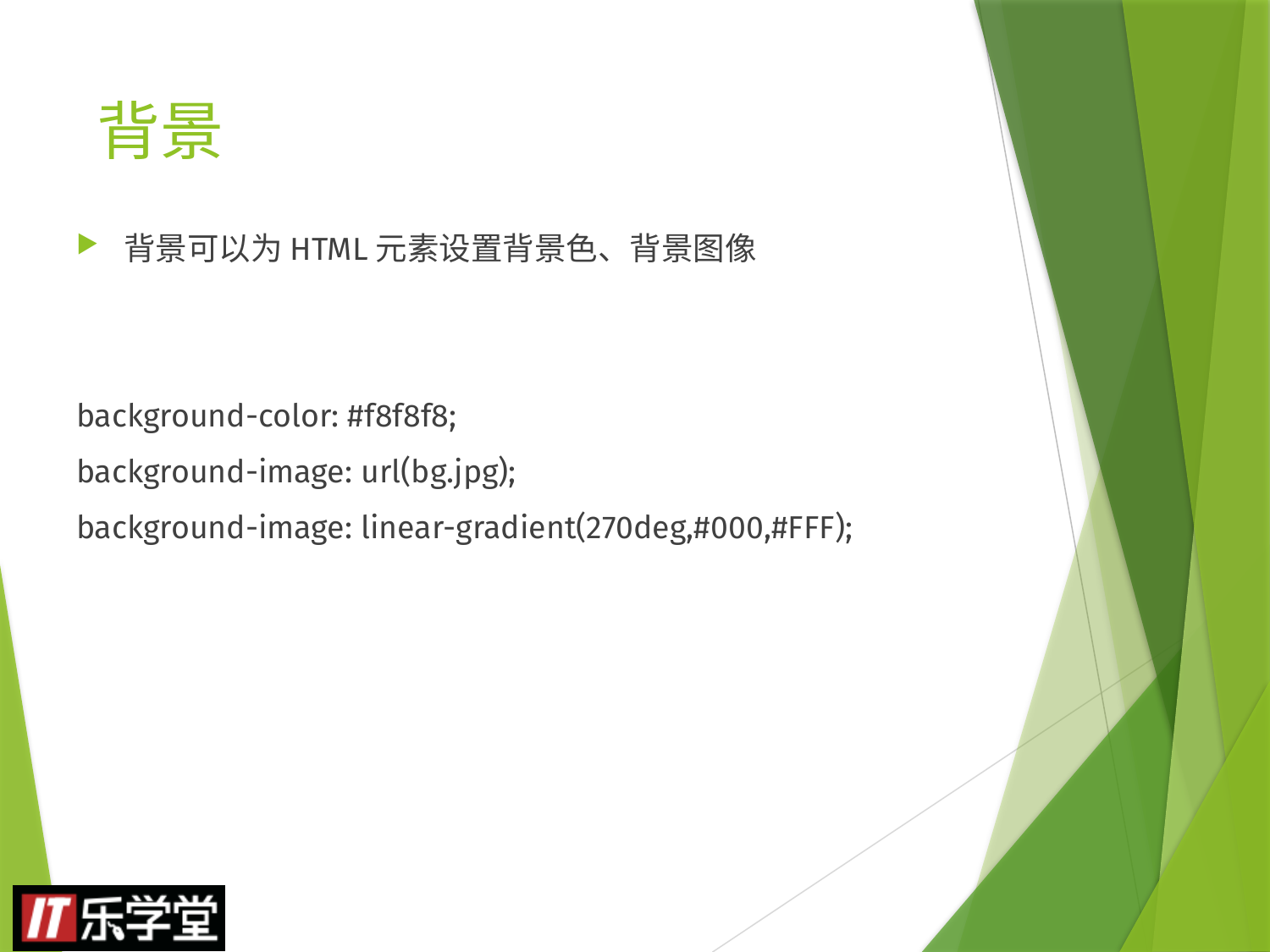

# 背景
背景可以为HTML元素设置背景色、背景图像

background-color: #f8f8f8;
background-image: url(bg.jpg);
background-image: linear-gradient(270deg,#000,#FFF);